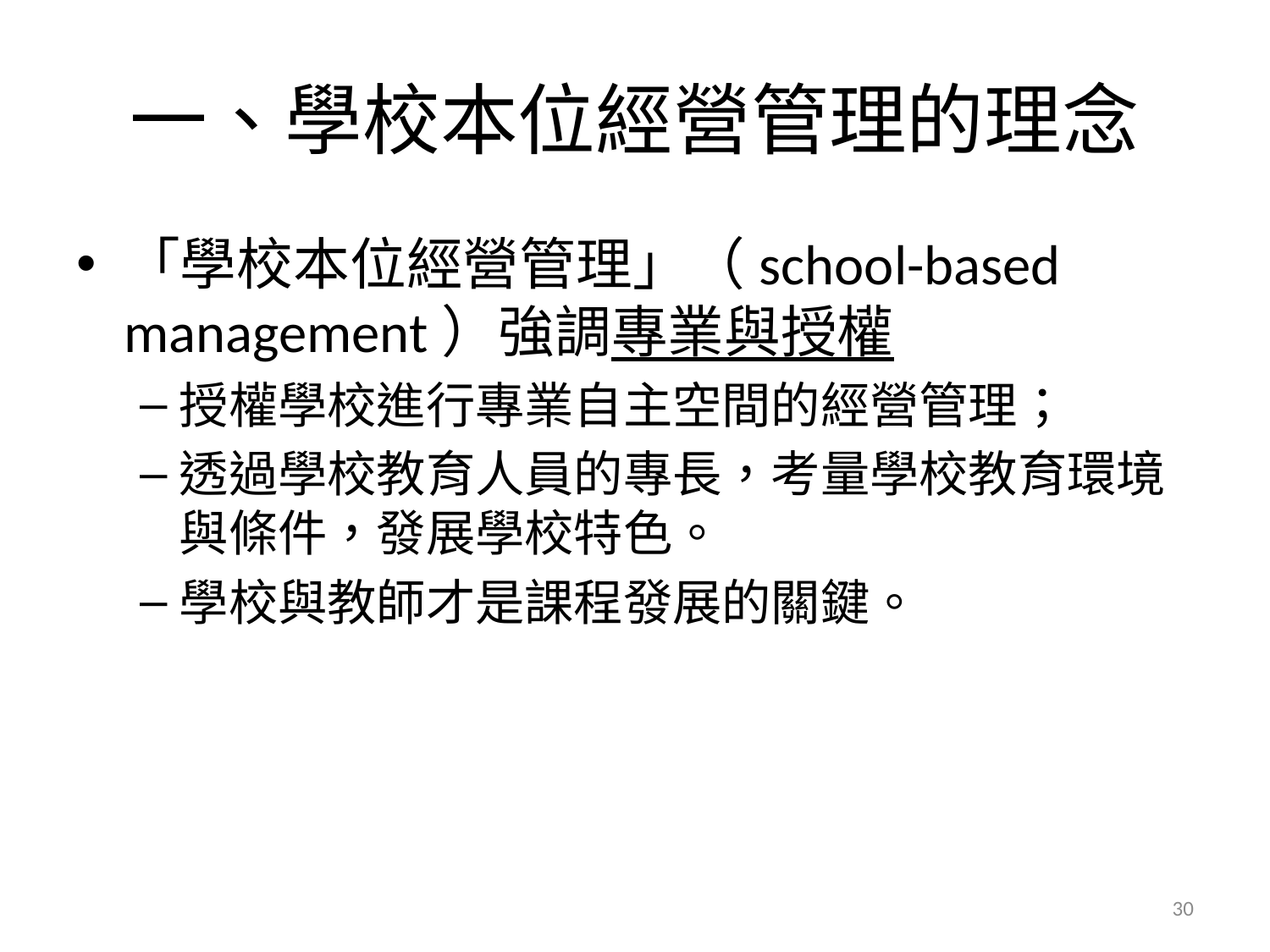

# 一、學校本位經營管理的理念
「學校本位經營管理」（school-based management）強調專業與授權
授權學校進行專業自主空間的經營管理；
透過學校教育人員的專長，考量學校教育環境與條件，發展學校特色。
學校與教師才是課程發展的關鍵。
30